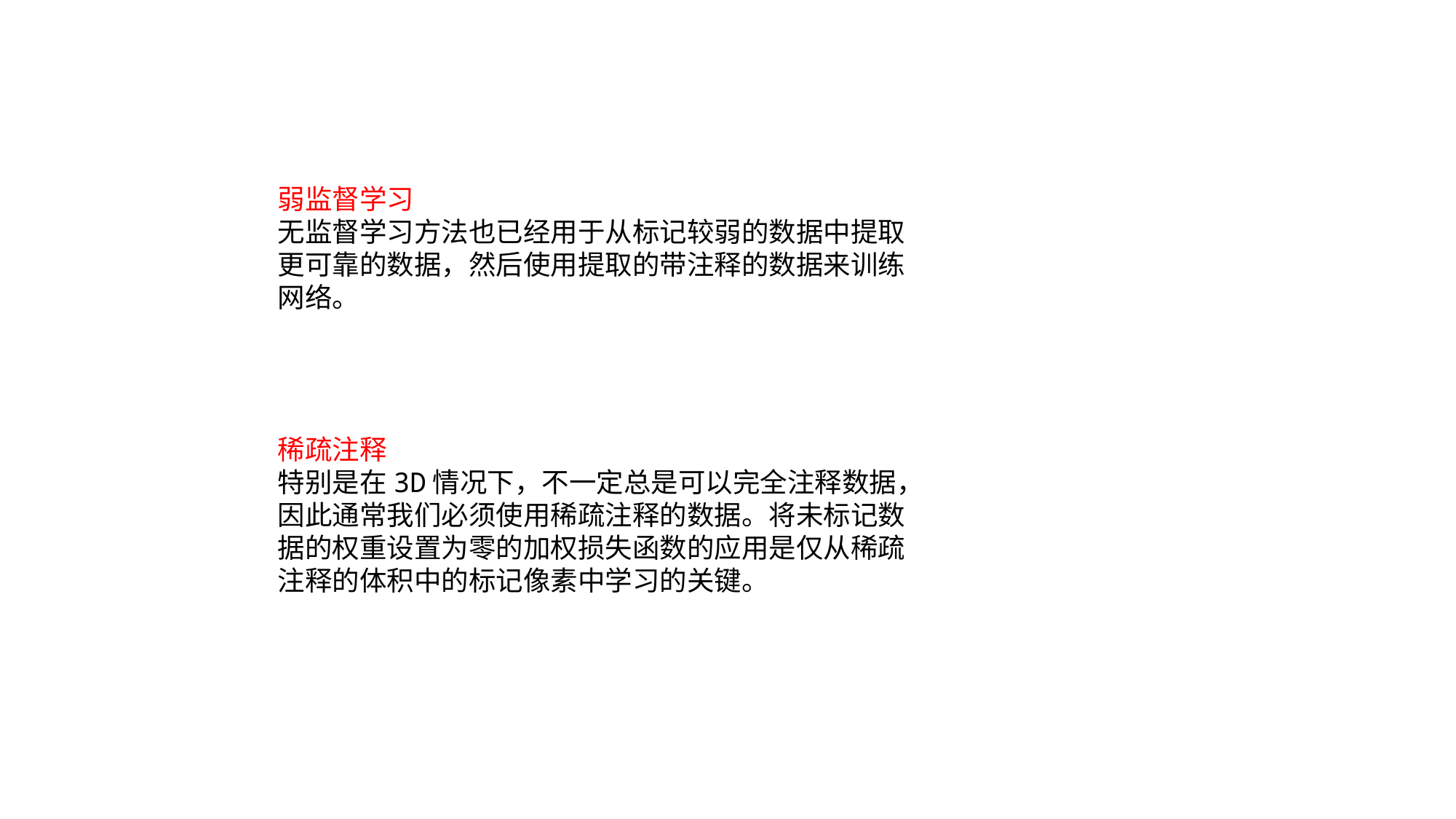

弱监督学习
无监督学习方法也已经用于从标记较弱的数据中提取更可靠的数据，然后使用提取的带注释的数据来训练网络。

稀疏注释
特别是在3D情况下，不一定总是可以完全注释数据，因此通常我们必须使用稀疏注释的数据。将未标记数据的权重设置为零的加权损失函数的应用是仅从稀疏注释的体积中的标记像素中学习的关键。